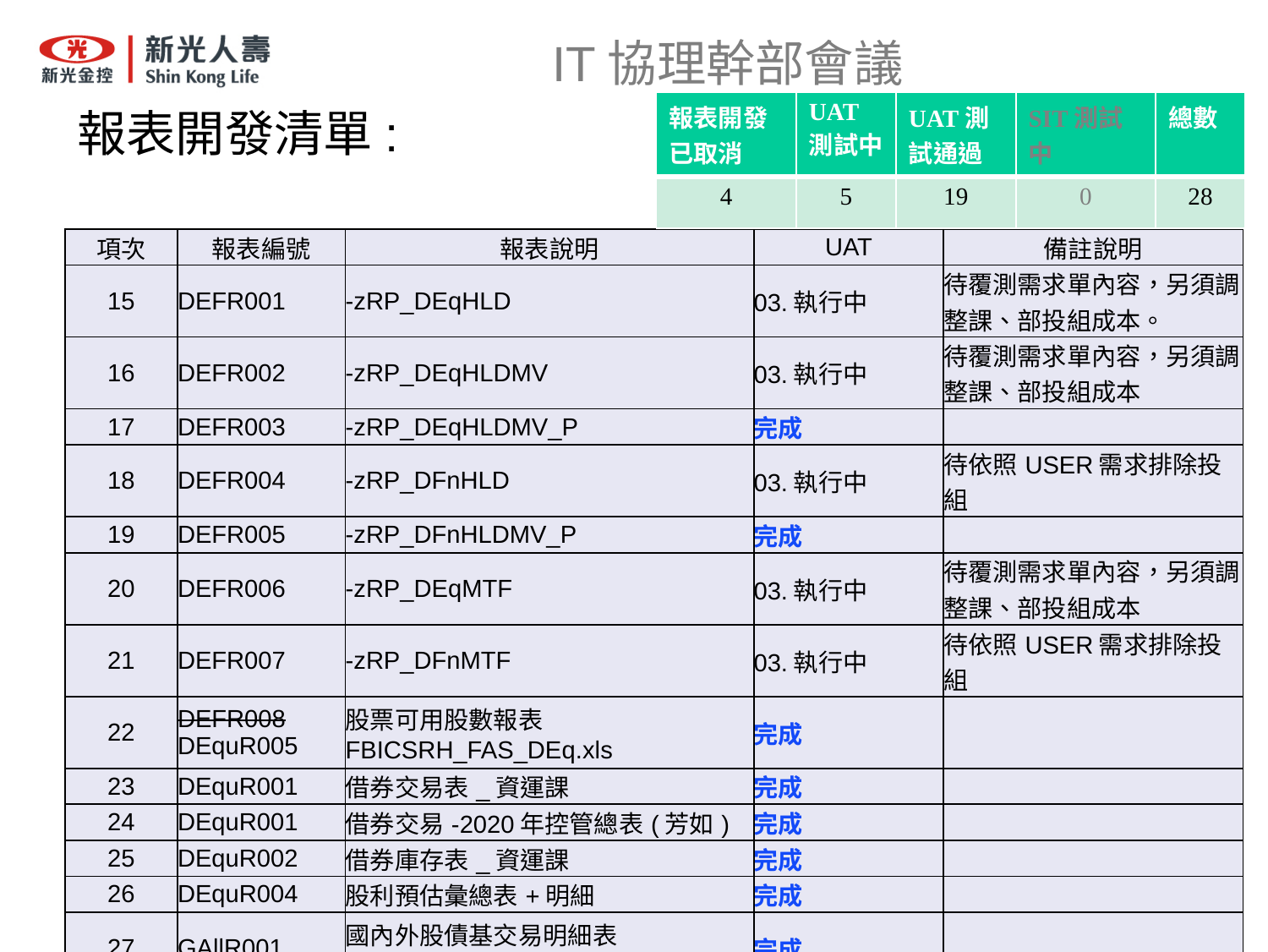

| 報表開發已取消 | UAT測試中 | UAT測試通過 | SIT測試中 | 總數 |
| --- | --- | --- | --- | --- |
| 4 | 5 | 19 | 0 | 28 |
# 報表開發清單:
| 項次 | 報表編號 | 報表說明 | UAT | 備註說明 |
| --- | --- | --- | --- | --- |
| 15 | DEFR001 | -zRP\_DEqHLD | 03.執行中 | 待覆測需求單內容，另須調整課、部投組成本。 |
| 16 | DEFR002 | -zRP\_DEqHLDMV | 03.執行中 | 待覆測需求單內容，另須調整課、部投組成本 |
| 17 | DEFR003 | -zRP\_DEqHLDMV\_P | 完成 |  |
| 18 | DEFR004 | -zRP\_DFnHLD | 03.執行中 | 待依照USER需求排除投組 |
| 19 | DEFR005 | -zRP\_DFnHLDMV\_P | 完成 |  |
| 20 | DEFR006 | -zRP\_DEqMTF | 03.執行中 | 待覆測需求單內容，另須調整課、部投組成本 |
| 21 | DEFR007 | -zRP\_DFnMTF | 03.執行中 | 待依照USER需求排除投組 |
| 22 | DEFR008 DEquR005 | 股票可用股數報表 FBICSRH\_FAS\_DEq.xls | 完成 |  |
| 23 | DEquR001 | 借券交易表\_資運課 | 完成 |  |
| 24 | DEquR001 | 借券交易-2020年控管總表(芳如) | 完成 |  |
| 25 | DEquR002 | 借券庫存表\_資運課 | 完成 |  |
| 26 | DEquR004 | 股利預估彙總表+明細 | 完成 |  |
| 27 | GAllR001 | 國內外股債基交易明細表\_AllProdTrade\_Risk | 完成 |  |
| 28 | X | 國內外股債基庫存表\_AllProdHLD\_Risk | 04.Reject | 報表開發已取消 |
機密等級：密